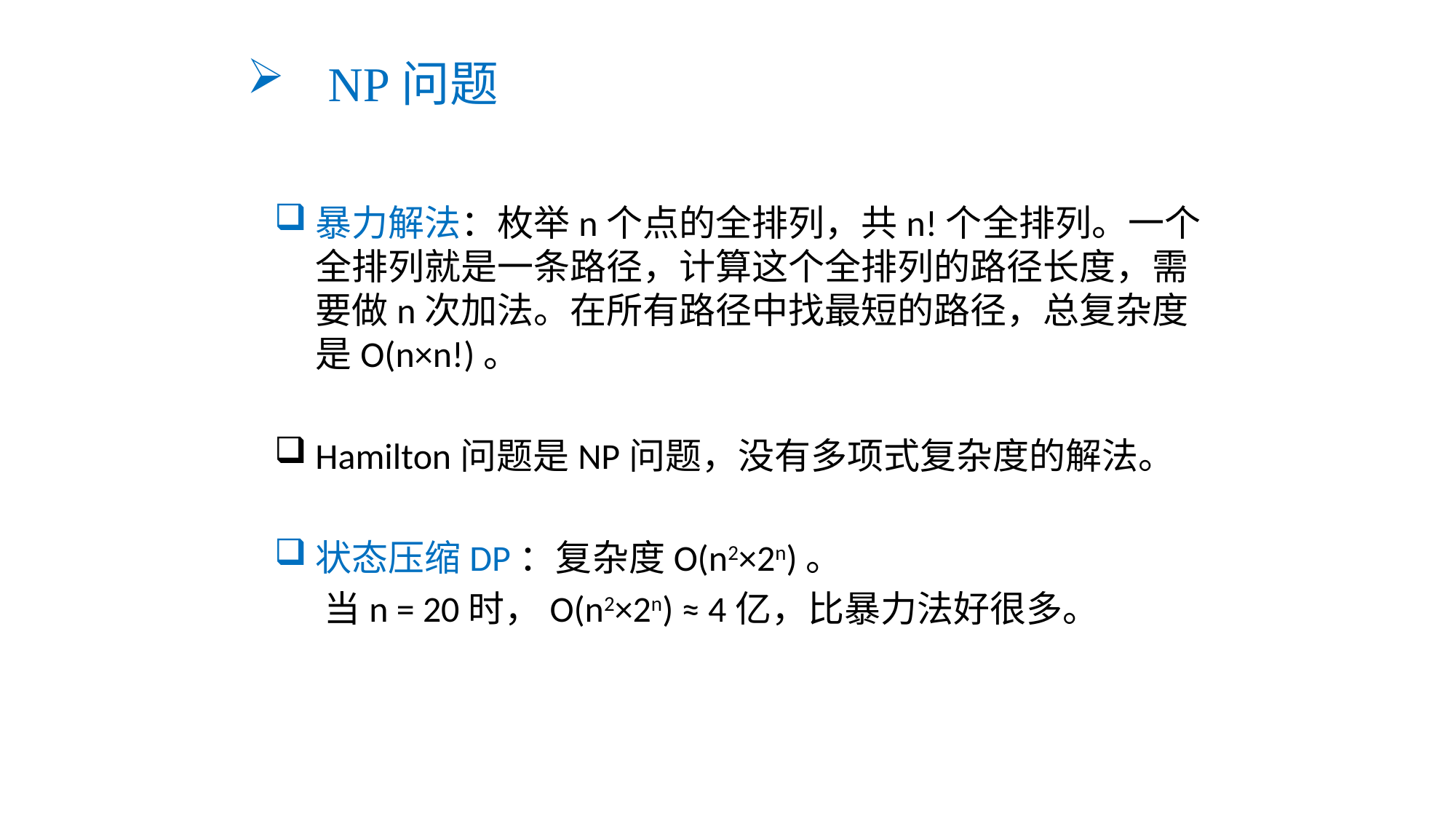

# NP问题
暴力解法：枚举n个点的全排列，共n!个全排列。一个全排列就是一条路径，计算这个全排列的路径长度，需要做n次加法。在所有路径中找最短的路径，总复杂度是O(n×n!)。

Hamilton问题是NP问题，没有多项式复杂度的解法。

状态压缩DP：复杂度O(n2×2n)。
     当n = 20时，O(n2×2n) ≈ 4亿，比暴力法好很多。